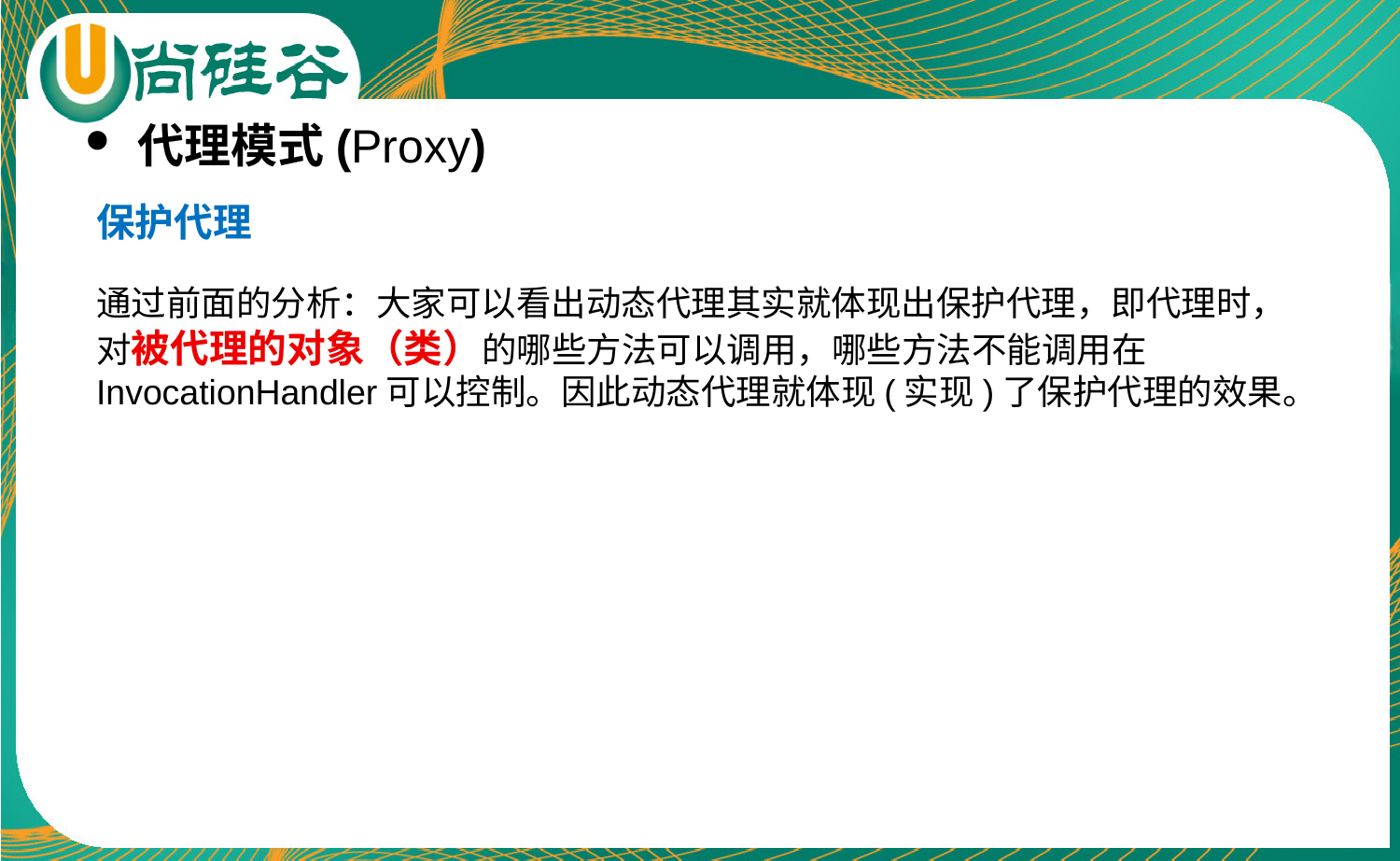

代理模式(Proxy)

保护代理

通过前面的分析：大家可以看出动态代理其实就体现出保护代理，即代理时，对被代理的对象（类）的哪些方法可以调用，哪些方法不能调用在InvocationHandler可以控制。因此动态代理就体现(实现)了保护代理的效果。